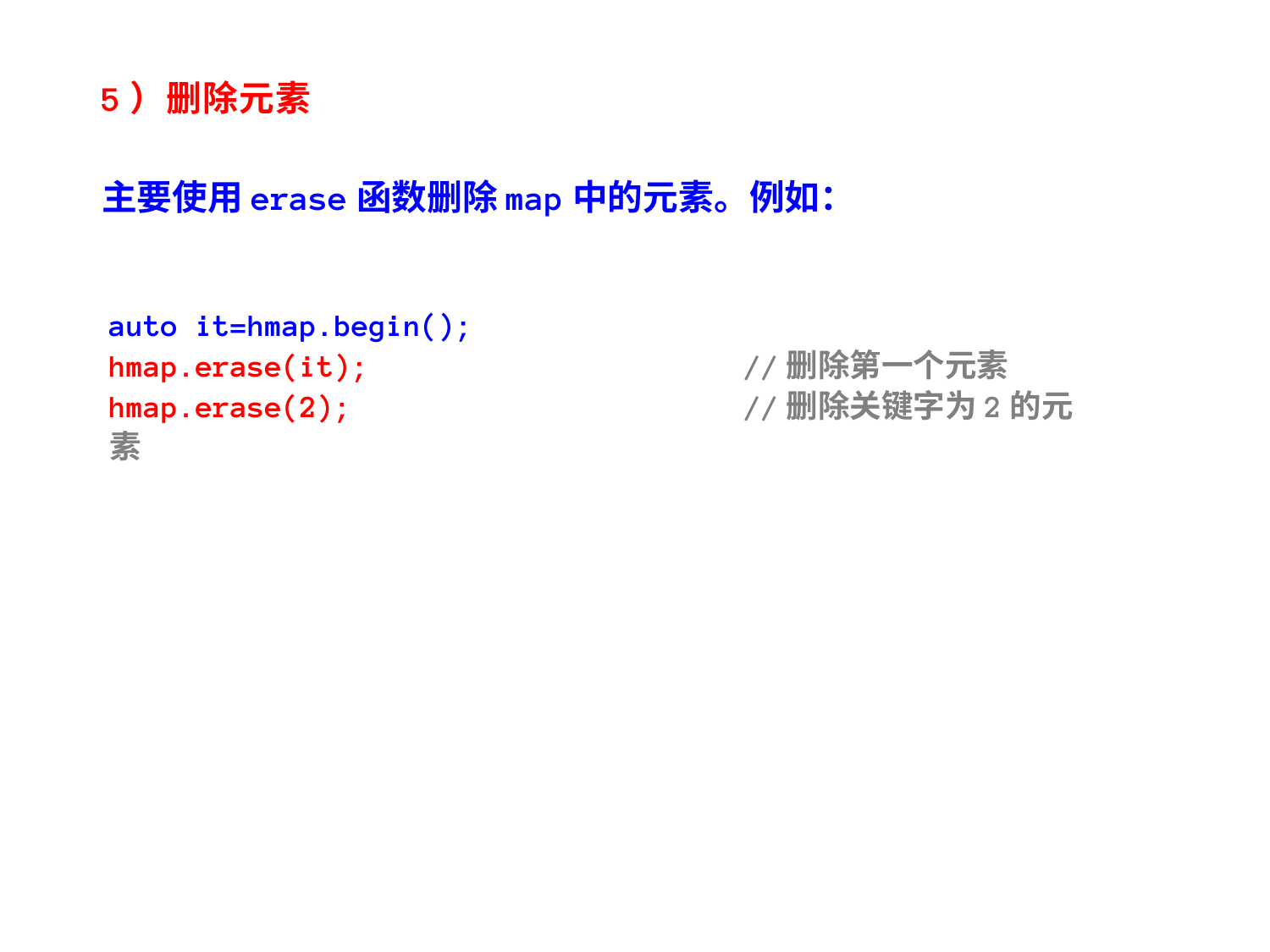

5）删除元素
主要使用erase函数删除map中的元素。例如：
auto it=hmap.begin();
hmap.erase(it);			//删除第一个元素
hmap.erase(2);				//删除关键字为2的元素